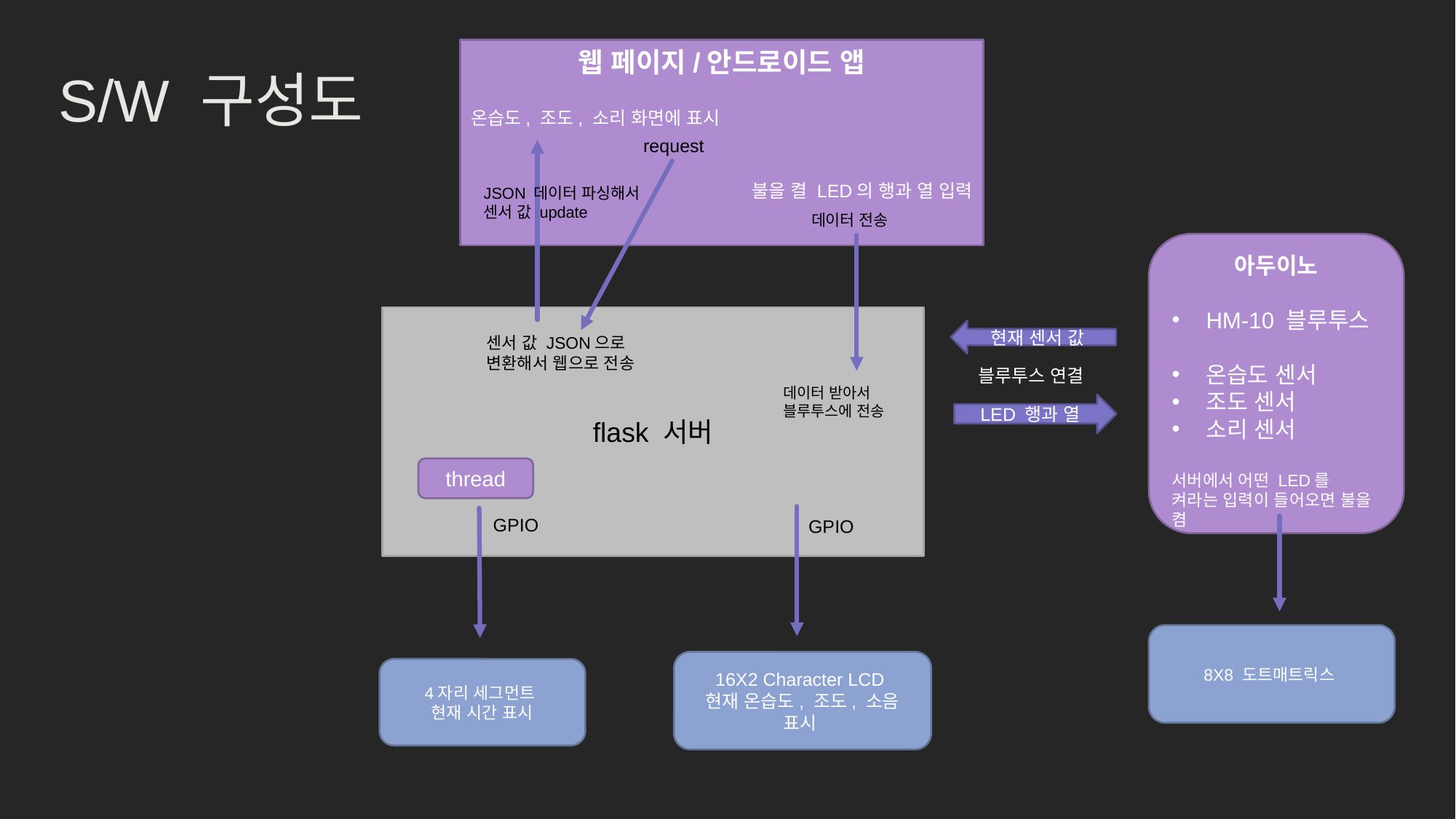

S/W 구성도
웹 페이지/안드로이드 앱

온습도, 조도, 소리 화면에 표시

불을 켤 LED의 행과 열 입력
request
JSON 데이터 파싱해서 센서 값 update
데이터 전송
아두이노

HM-10 블루투스

온습도 센서
조도 센서
소리 센서

서버에서 어떤 LED를 켜라는 입력이 들어오면 불을 켬
flask 서버
현재 센서 값
블루투스 연결
LED 행과 열
센서 값 JSON으로 변환해서 웹으로 전송
데이터 받아서 블루투스에 전송
thread
GPIO
GPIO
8X8 도트매트릭스
16X2 Character LCD
현재 온습도, 조도, 소음 표시
4자리 세그먼트
현재 시간 표시